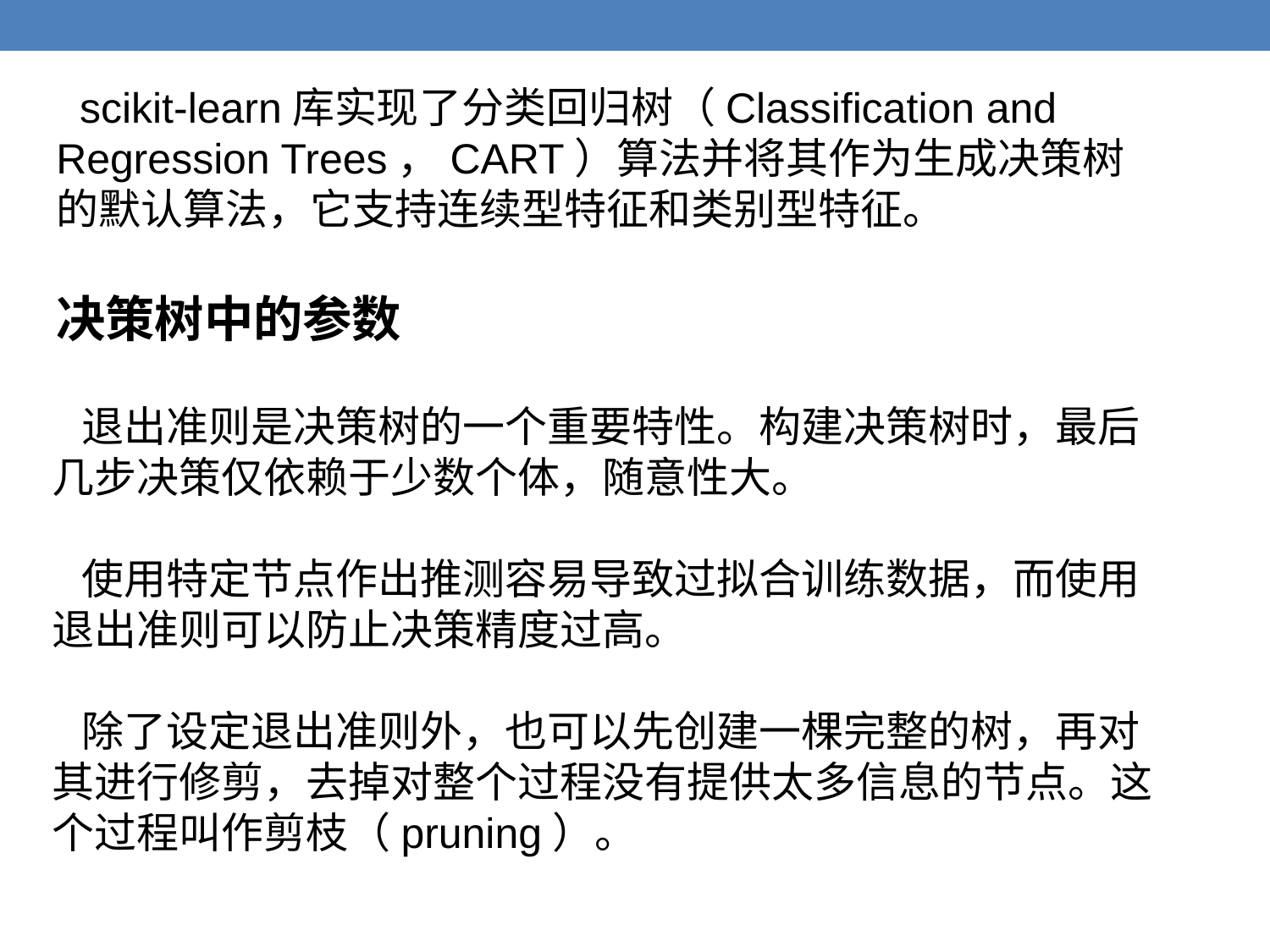

scikit-learn库实现了分类回归树（Classification and Regression Trees，CART）算法并将其作为生成决策树的默认算法，它支持连续型特征和类别型特征。
决策树中的参数
  退出准则是决策树的一个重要特性。构建决策树时，最后几步决策仅依赖于少数个体，随意性大。

  使用特定节点作出推测容易导致过拟合训练数据，而使用退出准则可以防止决策精度过高。

  除了设定退出准则外，也可以先创建一棵完整的树，再对其进行修剪，去掉对整个过程没有提供太多信息的节点。这个过程叫作剪枝（pruning）。